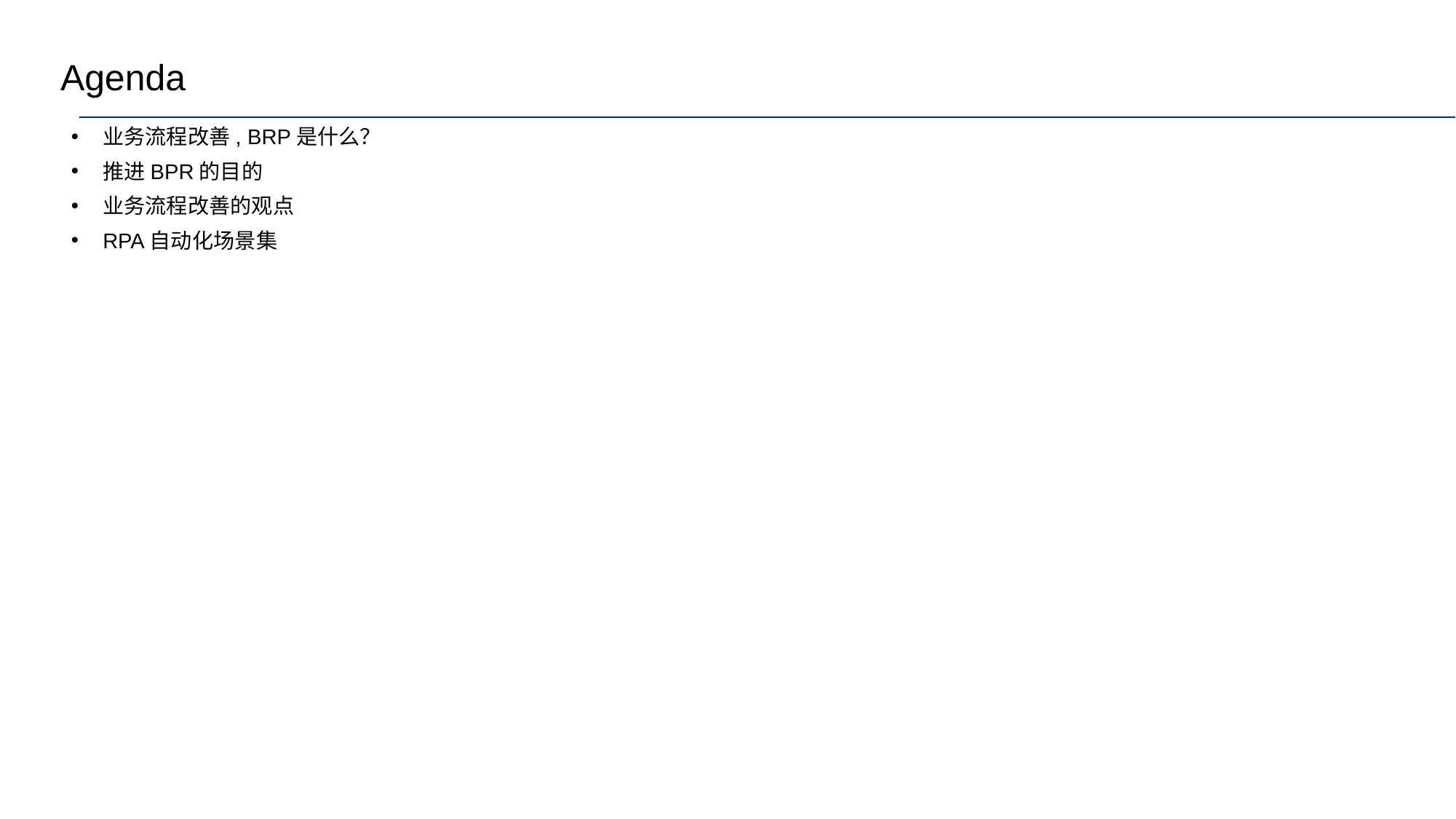

# Agenda
业务流程改善, BRP是什么？
推进BPR的目的
业务流程改善的观点
RPA自动化场景集